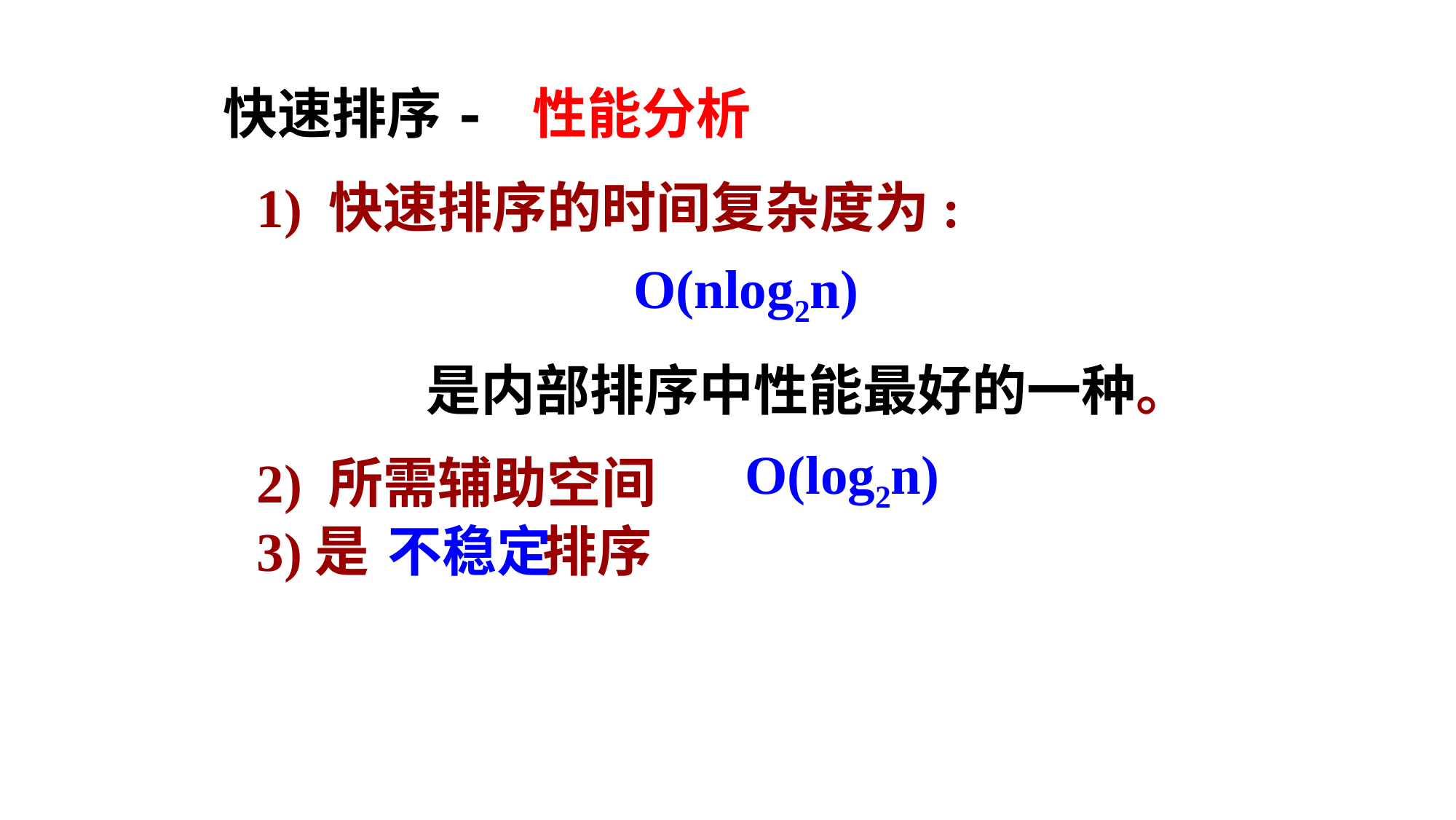

快速排序- 性能分析
     1) 快速排序的时间复杂度为:

     2) 所需辅助空间
     3)是              排序
O(nlog2n)
         是内部排序中性能最好的一种。
O(log2n)
不稳定